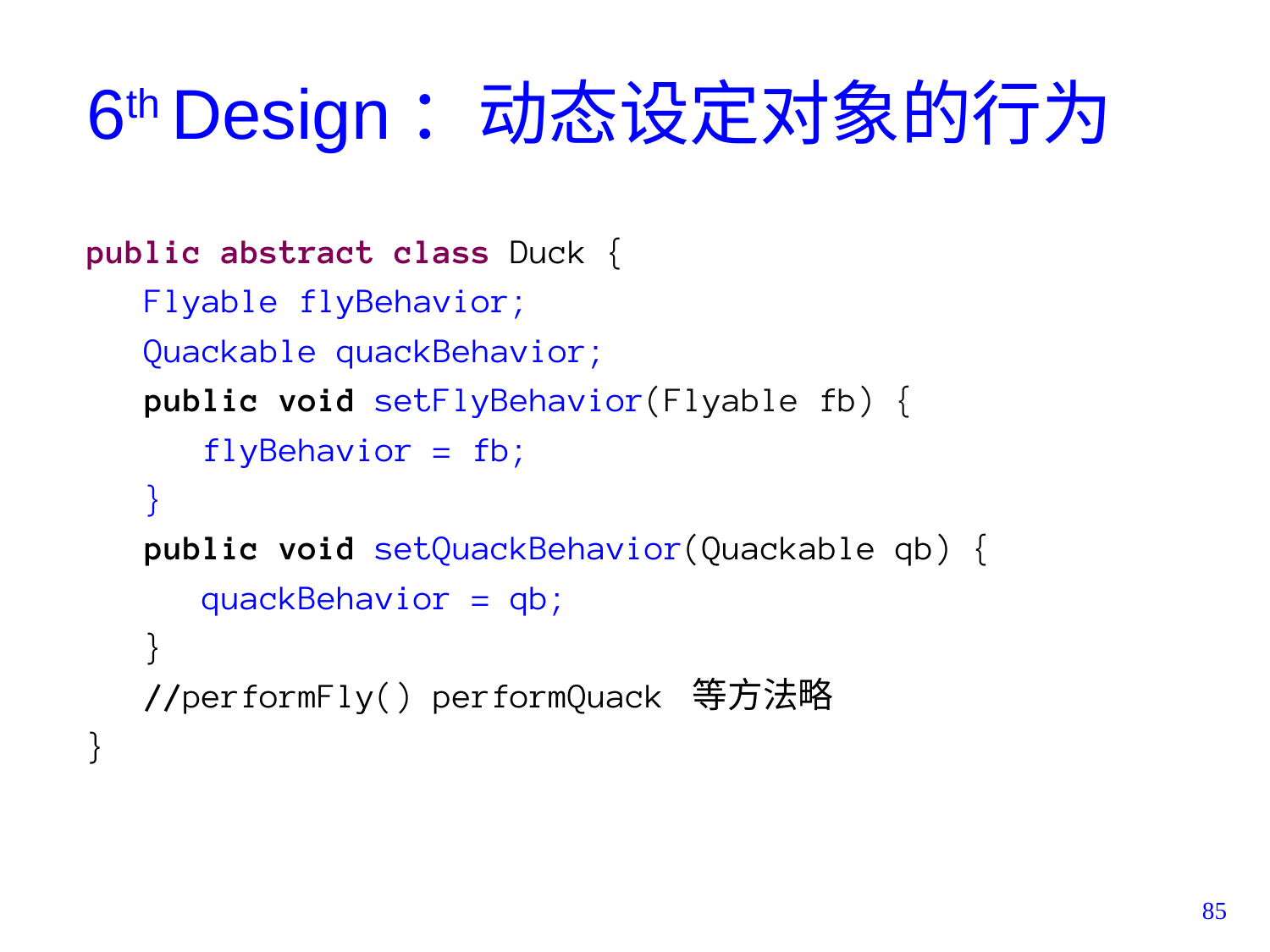

# 6th Design：动态设定对象的行为
public abstract class Duck {
   Flyable flyBehavior;
   Quackable quackBehavior;
   public void setFlyBehavior(Flyable fb) {
      flyBehavior = fb;
   }
   public void setQuackBehavior(Quackable qb) {
      quackBehavior = qb;
   }
   //performFly() performQuack 等方法略
}
85